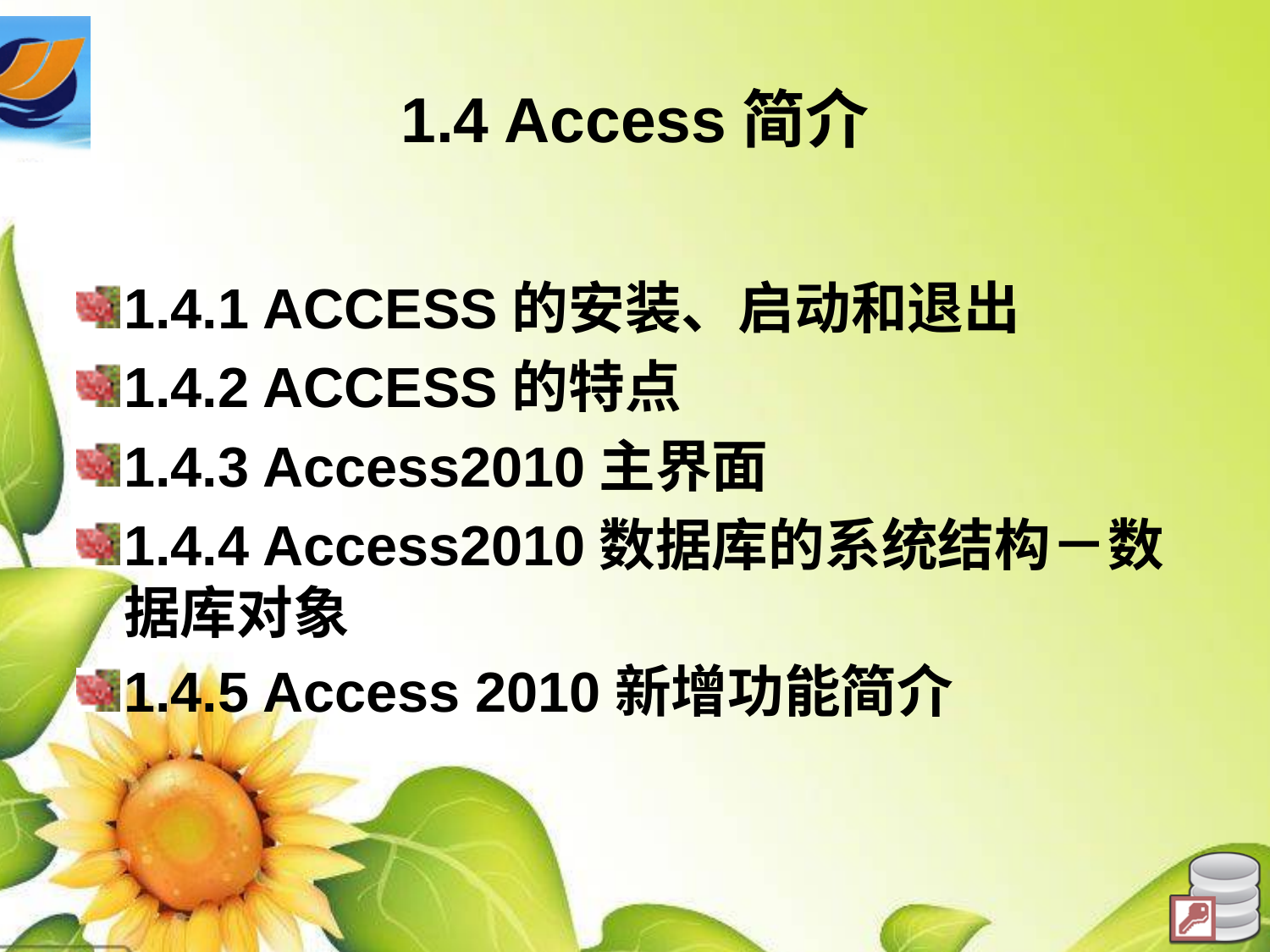

# 1.4 Access简介
1.4.1 ACCESS的安装、启动和退出
1.4.2 ACCESS的特点
1.4.3 Access2010主界面
1.4.4 Access2010数据库的系统结构－数据库对象
1.4.5 Access 2010新增功能简介